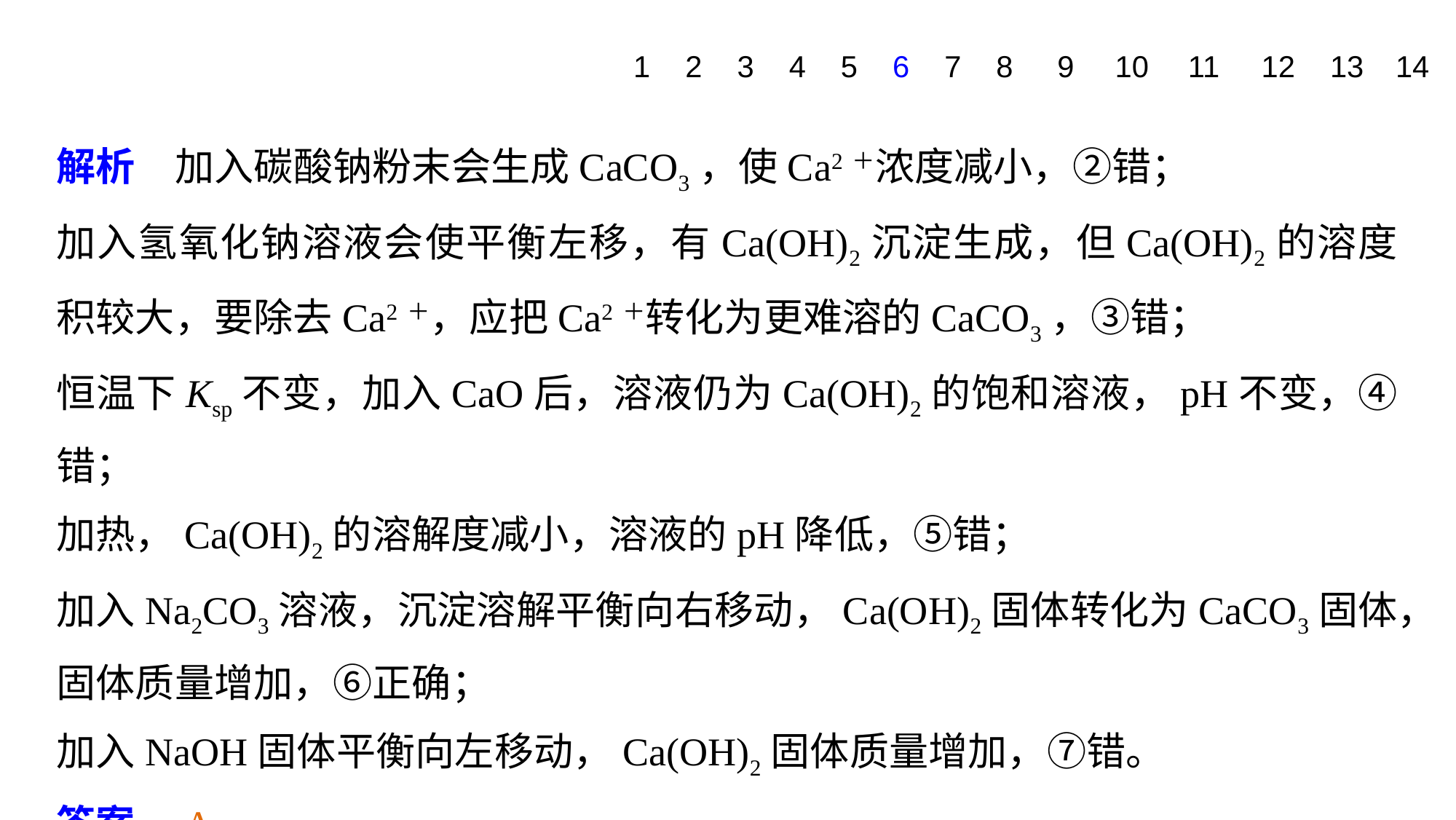

1
2
3
4
5
6
7
8
9
10
11
12
13
14
解析　加入碳酸钠粉末会生成CaCO3，使Ca2＋浓度减小，②错；
加入氢氧化钠溶液会使平衡左移，有Ca(OH)2沉淀生成，但Ca(OH)2的溶度积较大，要除去Ca2＋，应把Ca2＋转化为更难溶的CaCO3，③错；
恒温下Ksp不变，加入CaO后，溶液仍为Ca(OH)2的饱和溶液，pH不变，④错；
加热，Ca(OH)2的溶解度减小，溶液的pH降低，⑤错；
加入Na2CO3溶液，沉淀溶解平衡向右移动，Ca(OH)2固体转化为CaCO3固体，固体质量增加，⑥正确；
加入NaOH固体平衡向左移动，Ca(OH)2固体质量增加，⑦错。
答案　A